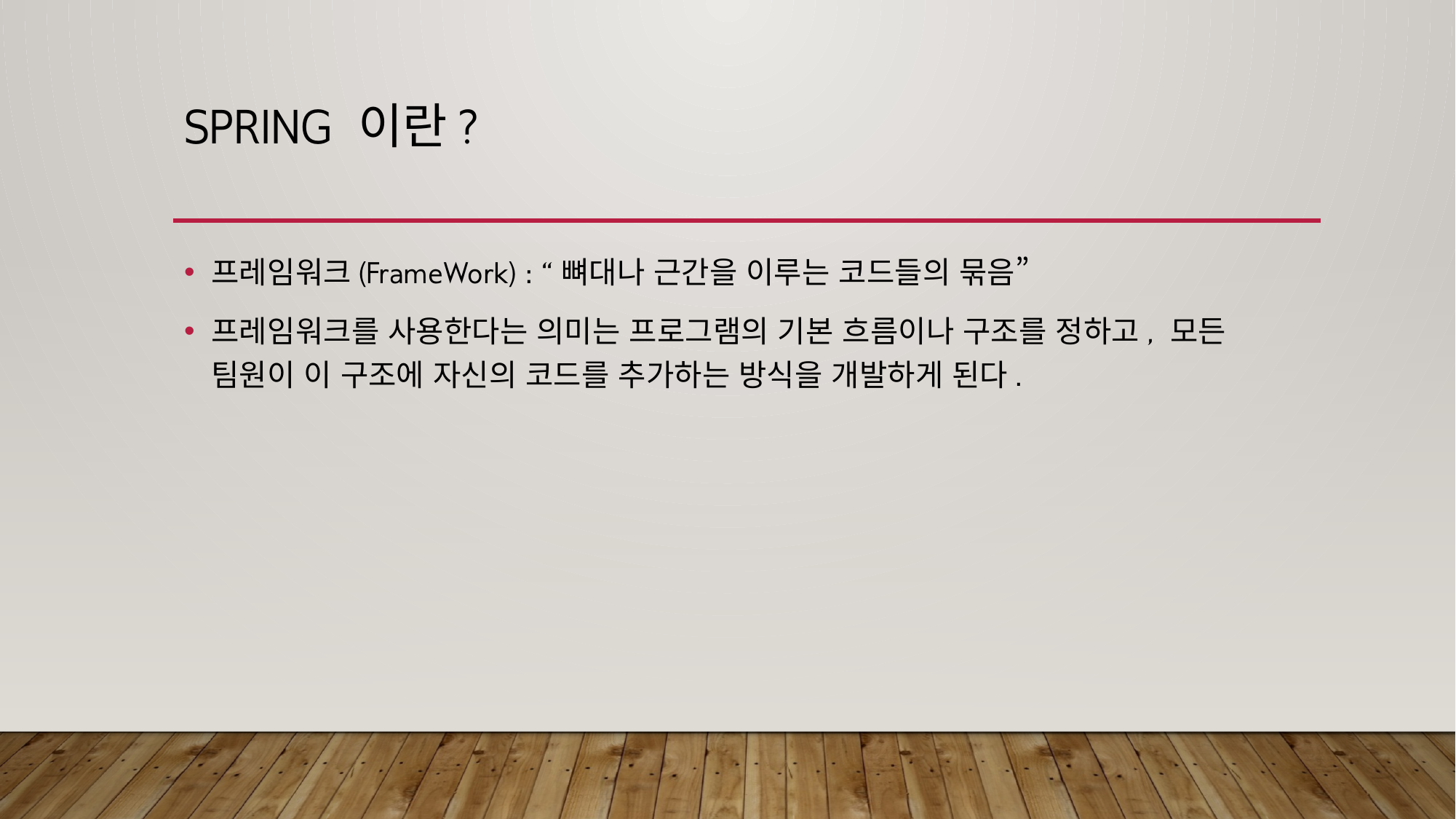

# Spring 이란?
프레임워크(FrameWork) : “뼈대나 근간을 이루는 코드들의 묶음”
프레임워크를 사용한다는 의미는 프로그램의 기본 흐름이나 구조를 정하고, 모든 팀원이 이 구조에 자신의 코드를 추가하는 방식을 개발하게 된다.